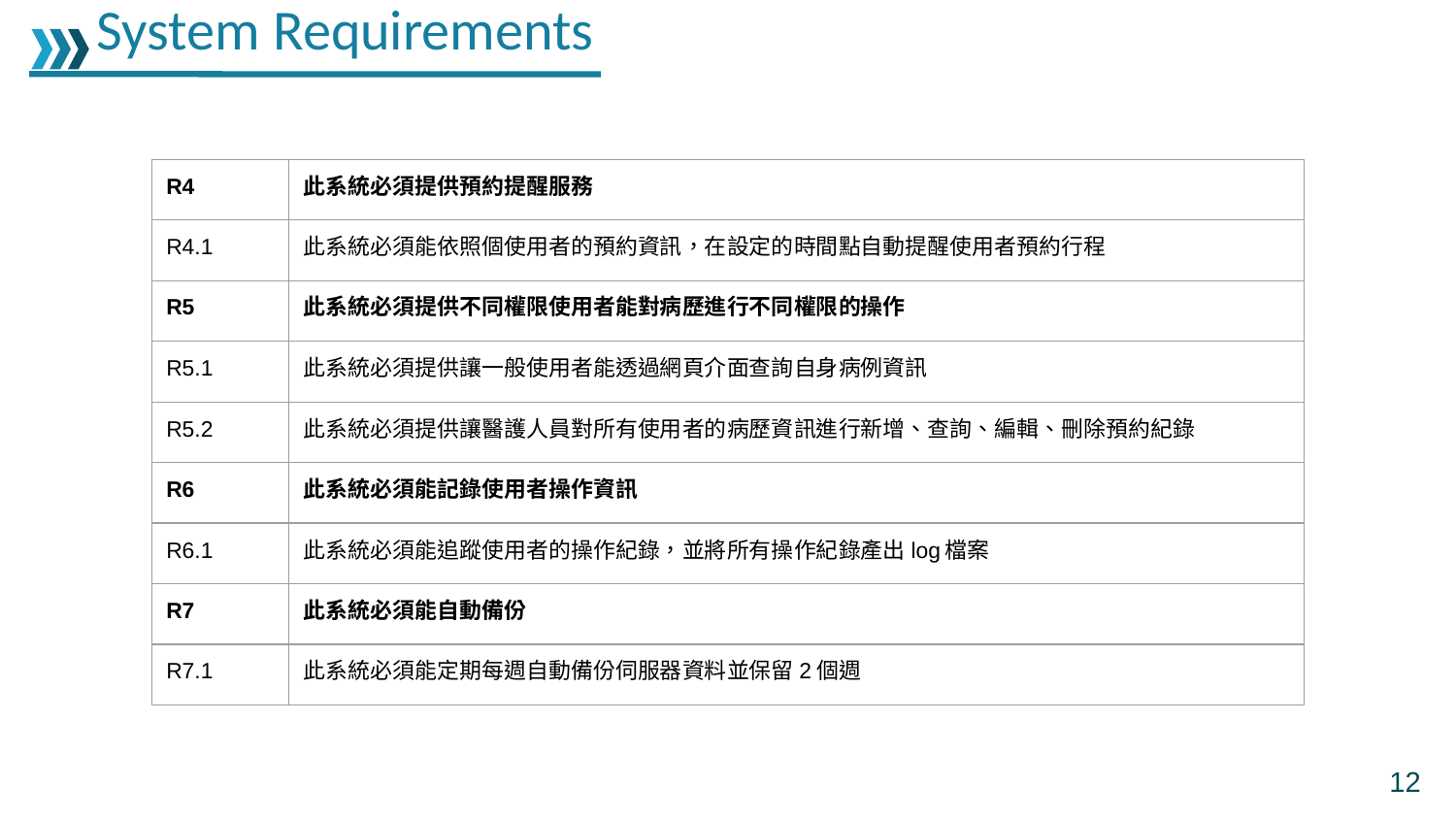

System Requirements

| R4 | 此系統必須提供預約提醒服務 |
| --- | --- |
| R4.1 | 此系統必須能依照個使用者的預約資訊，在設定的時間點自動提醒使用者預約行程 |
| R5 | 此系統必須提供不同權限使用者能對病歷進行不同權限的操作 |
| R5.1 | 此系統必須提供讓一般使用者能透過網頁介面查詢自身病例資訊 |
| R5.2 | 此系統必須提供讓醫護人員對所有使用者的病歷資訊進行新增、查詢、編輯、刪除預約紀錄 |
| R6 | 此系統必須能記錄使用者操作資訊 |
| R6.1 | 此系統必須能追蹤使用者的操作紀錄，並將所有操作紀錄產出log檔案 |
| R7 | 此系統必須能自動備份 |
| R7.1 | 此系統必須能定期每週自動備份伺服器資料並保留2個週 |
12